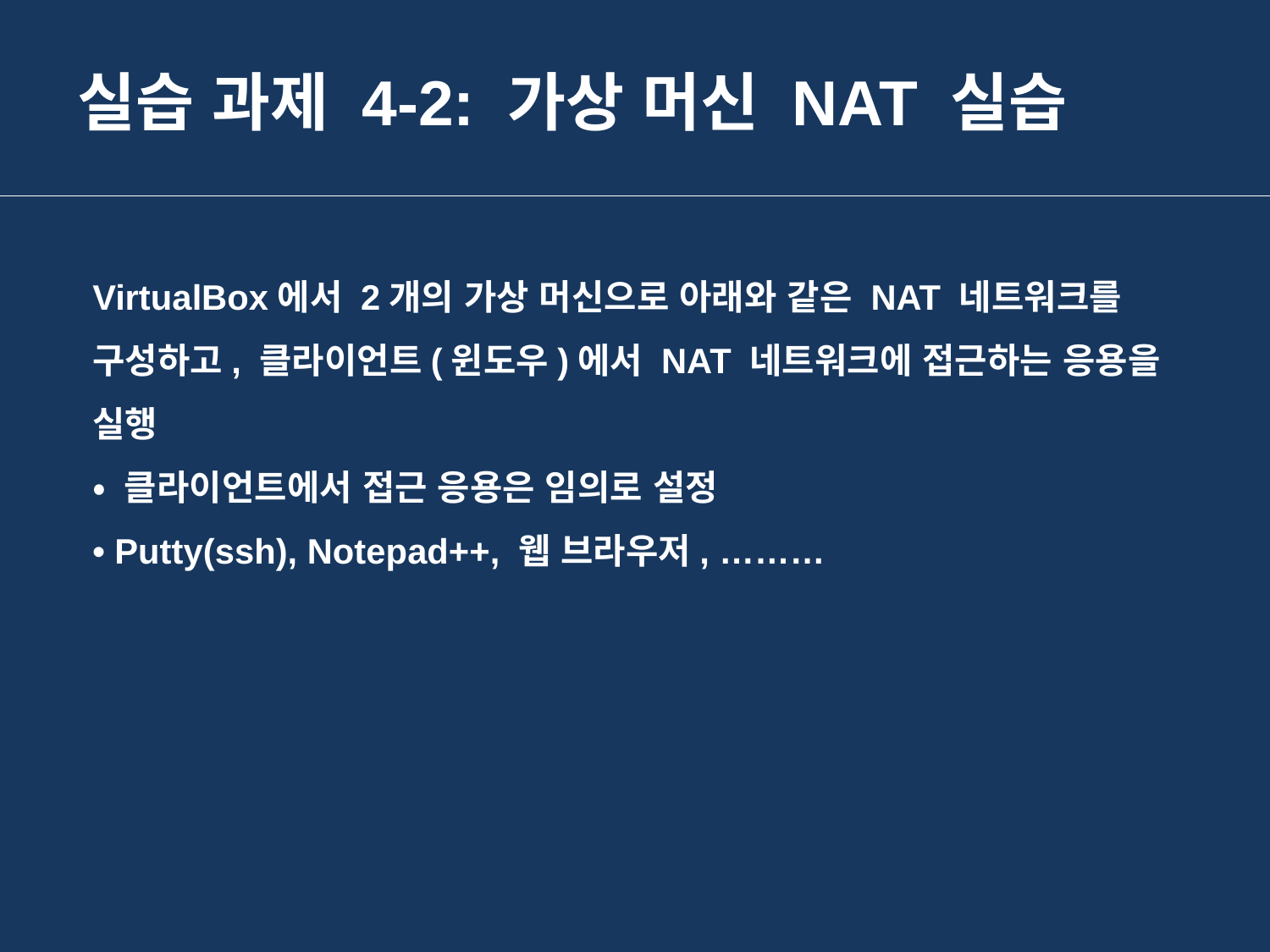

실습 과제 4-2: 가상 머신 NAT 실습
VirtualBox에서 2개의 가상 머신으로 아래와 같은 NAT 네트워크를 구성하고, 클라이언트(윈도우)에서 NAT 네트워크에 접근하는 응용을 실행
• 클라이언트에서 접근 응용은 임의로 설정
• Putty(ssh), Notepad++, 웹 브라우저, ………